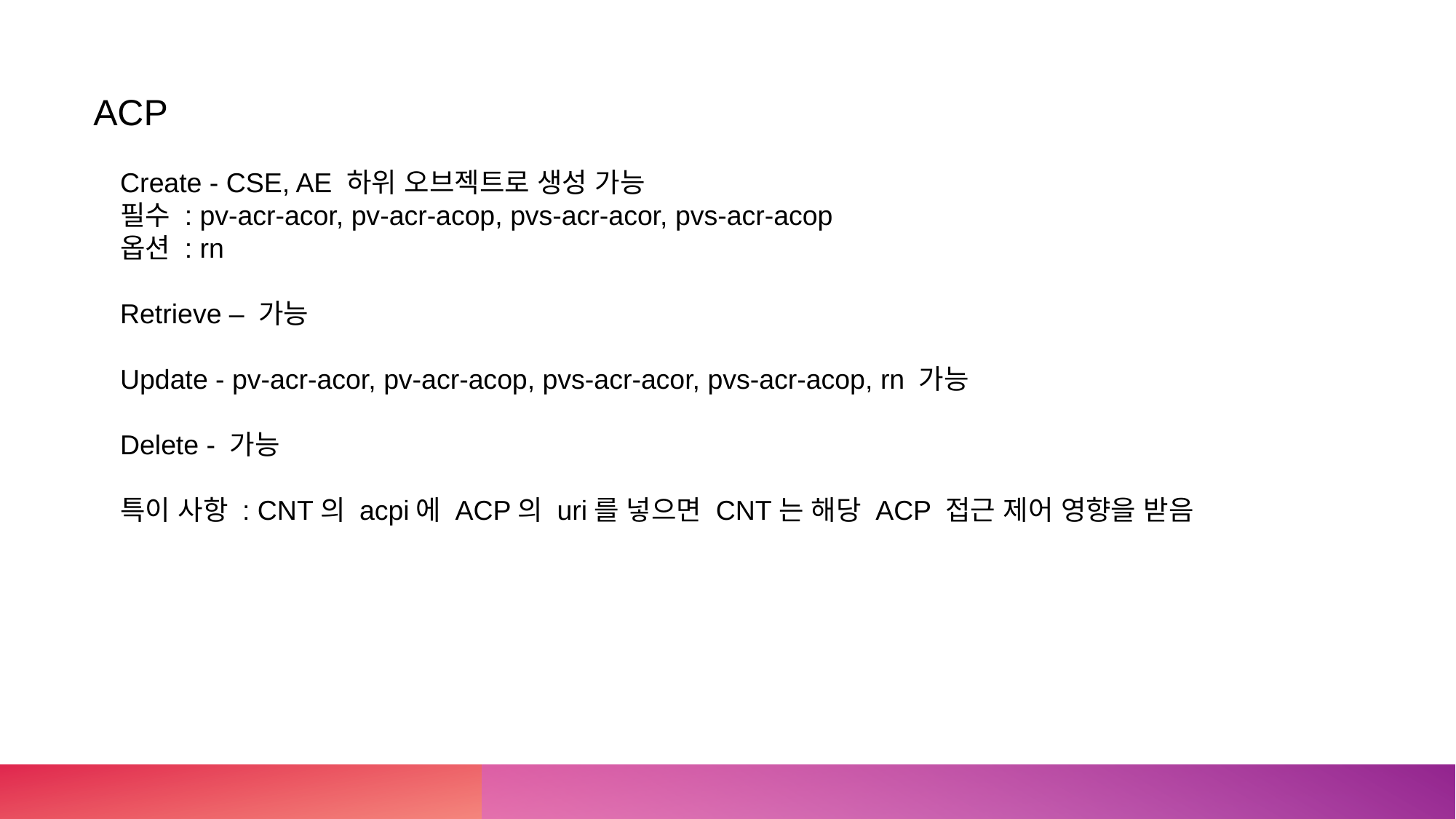

ACP
Create - CSE, AE 하위 오브젝트로 생성 가능
필수 : pv-acr-acor, pv-acr-acop, pvs-acr-acor, pvs-acr-acop
옵션 : rn

Retrieve – 가능

Update - pv-acr-acor, pv-acr-acop, pvs-acr-acor, pvs-acr-acop, rn 가능

Delete - 가능

특이 사항 : CNT의 acpi에 ACP의 uri를 넣으면 CNT는 해당 ACP 접근 제어 영향을 받음